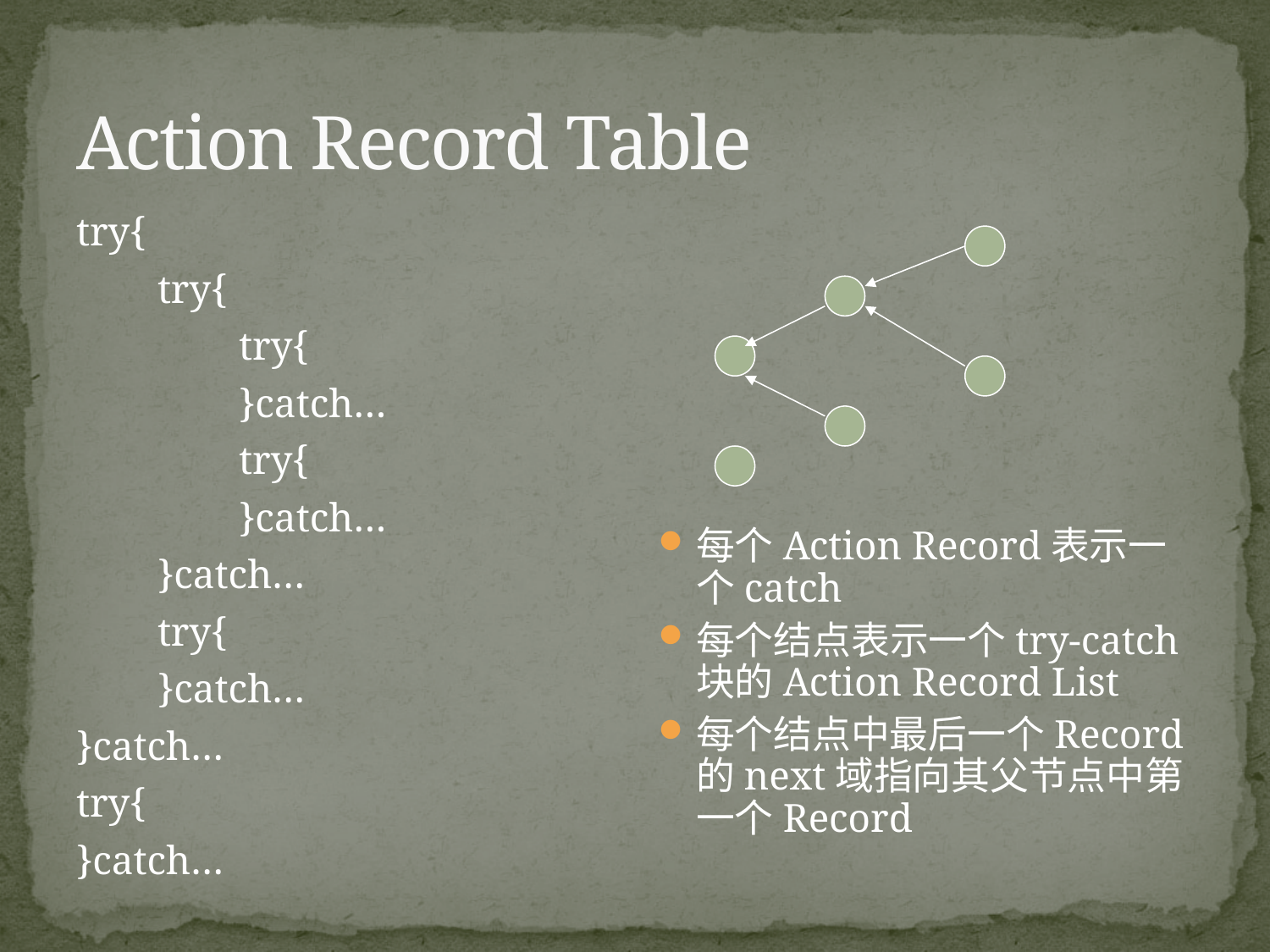

# Action Record Table
try{
        try{
                try{
                }catch…
                try{
                }catch…
        }catch…
        try{
        }catch…
}catch…
try{
}catch…

每个Action Record表示一个catch
每个结点表示一个try-catch块的Action Record List
每个结点中最后一个Record的next域指向其父节点中第一个Record